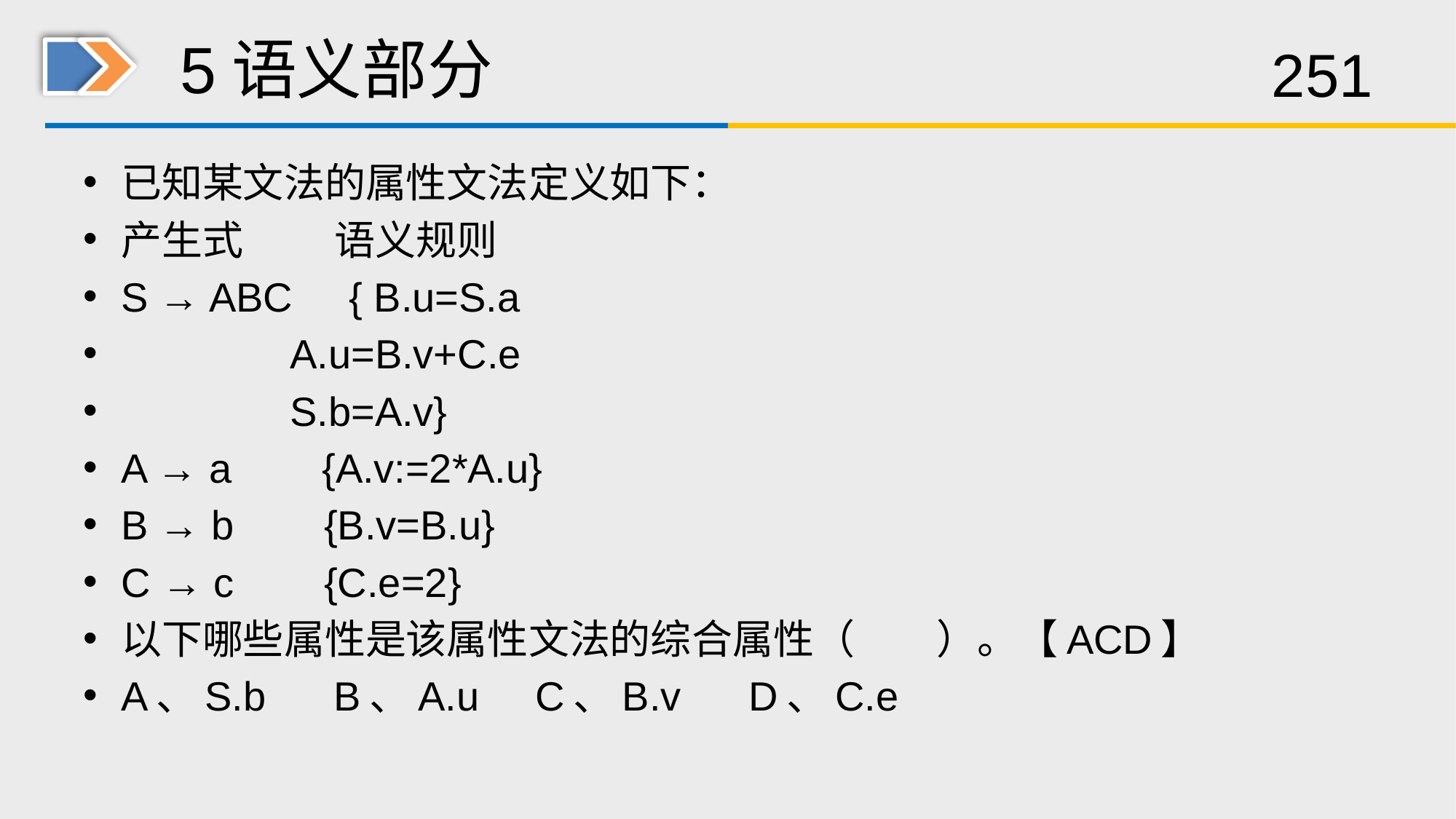

# 5语义部分
251
已知某文法的属性文法定义如下：
产生式          语义规则
S → ABC     { B.u=S.a
               A.u=B.v+C.e
               S.b=A.v}
A → a        {A.v:=2*A.u}
B → b        {B.v=B.u}
C → c        {C.e=2}
以下哪些属性是该属性文法的综合属性（　　）。【ACD】
A、S.b      B、A.u     C、B.v      D、C.e